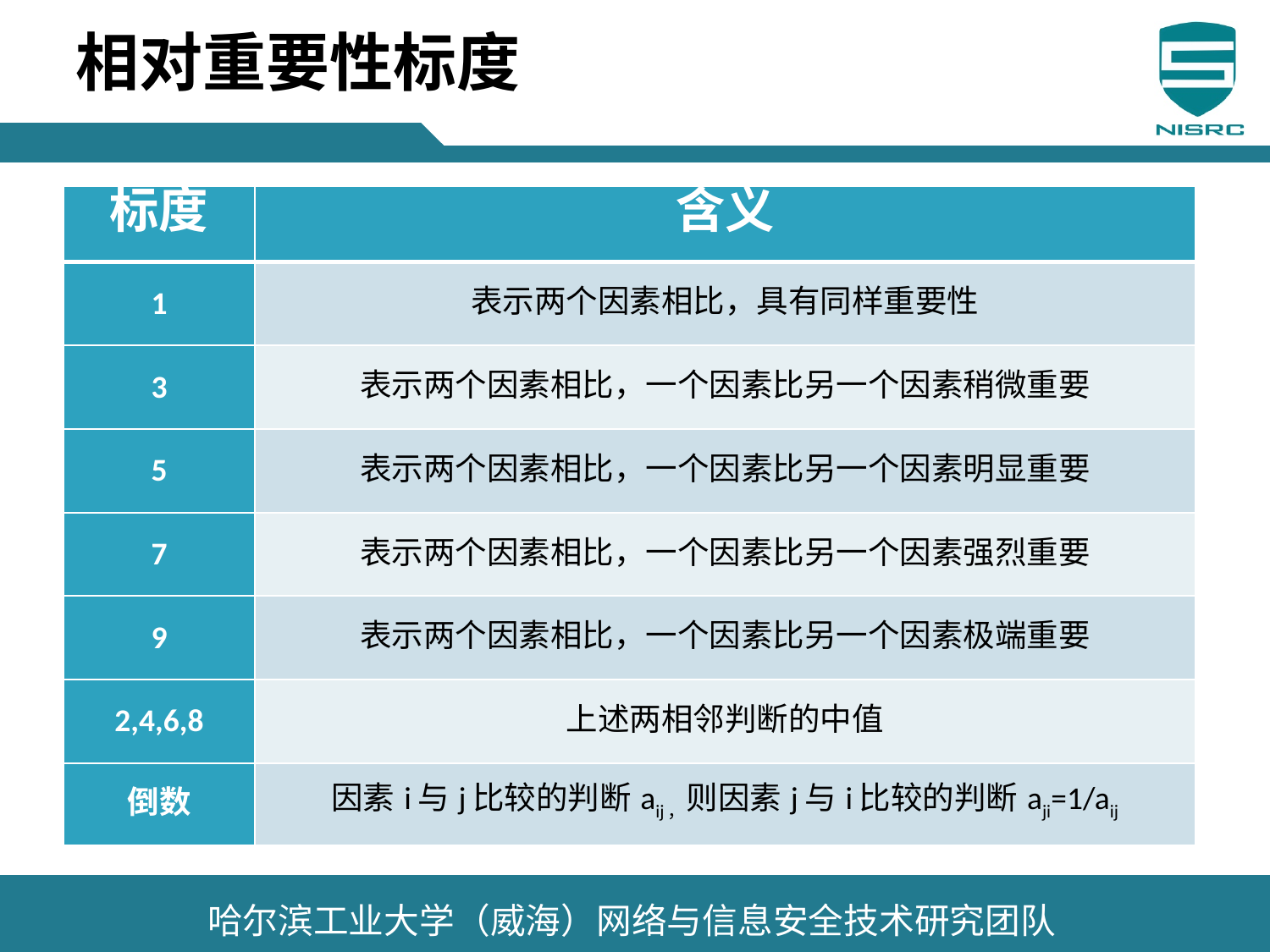

# 相对重要性标度
| 标度 | 含义 |
| --- | --- |
| 1 | 表示两个因素相比，具有同样重要性 |
| 3 | 表示两个因素相比，一个因素比另一个因素稍微重要 |
| 5 | 表示两个因素相比，一个因素比另一个因素明显重要 |
| 7 | 表示两个因素相比，一个因素比另一个因素强烈重要 |
| 9 | 表示两个因素相比，一个因素比另一个因素极端重要 |
| 2,4,6,8 | 上述两相邻判断的中值 |
| 倒数 | 因素i与j比较的判断aij，则因素j与i比较的判断aji=1/aij |